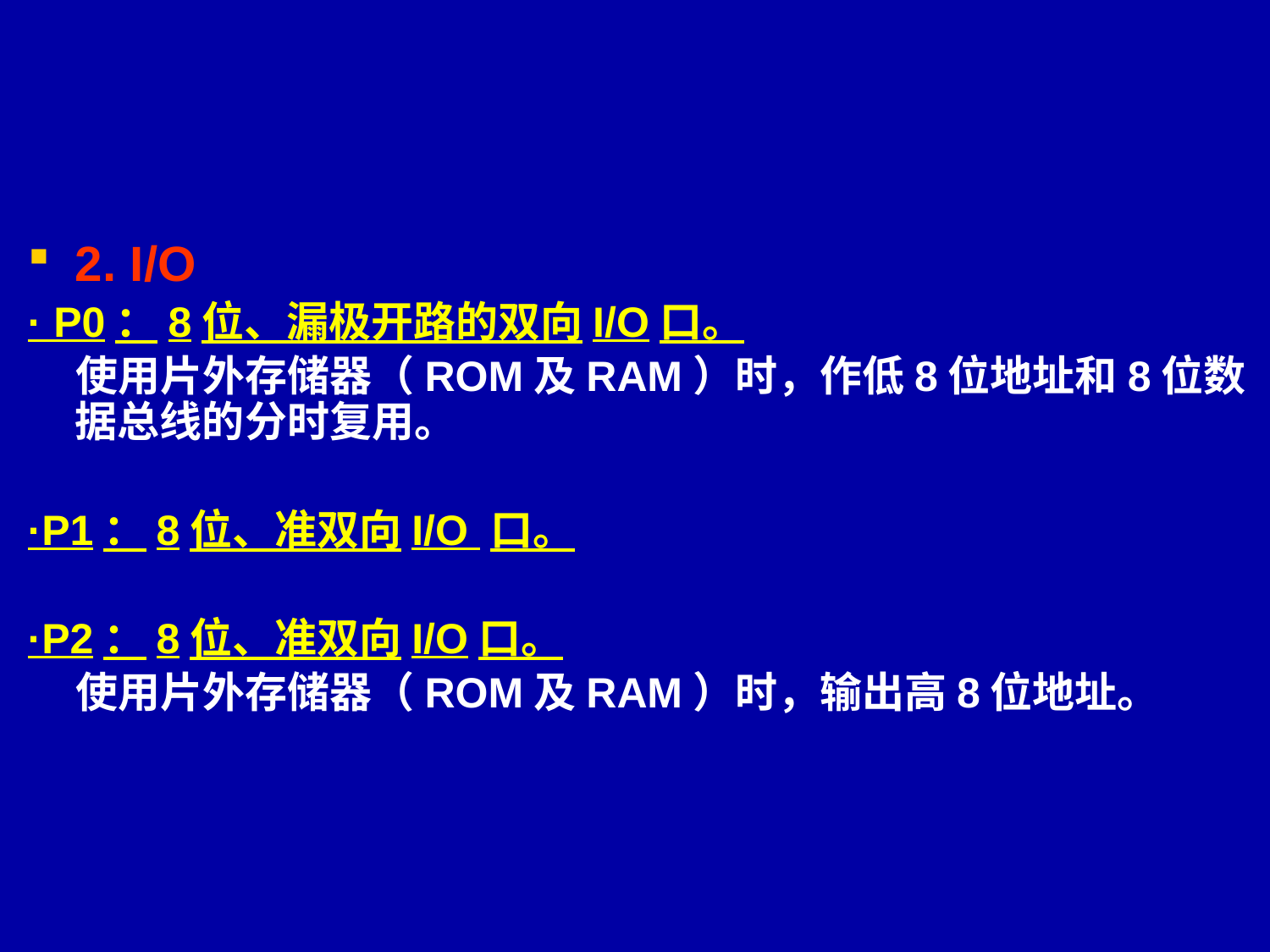

#
2. I/O
· P0：8位、漏极开路的双向I/O口。
    使用片外存储器（ROM及RAM）时，作低8位地址和8位数据总线的分时复用。

·P1：8位、准双向I/O 口。

·P2：8位、准双向I/O口。
    使用片外存储器（ROM及RAM）时，输出高8位地址。